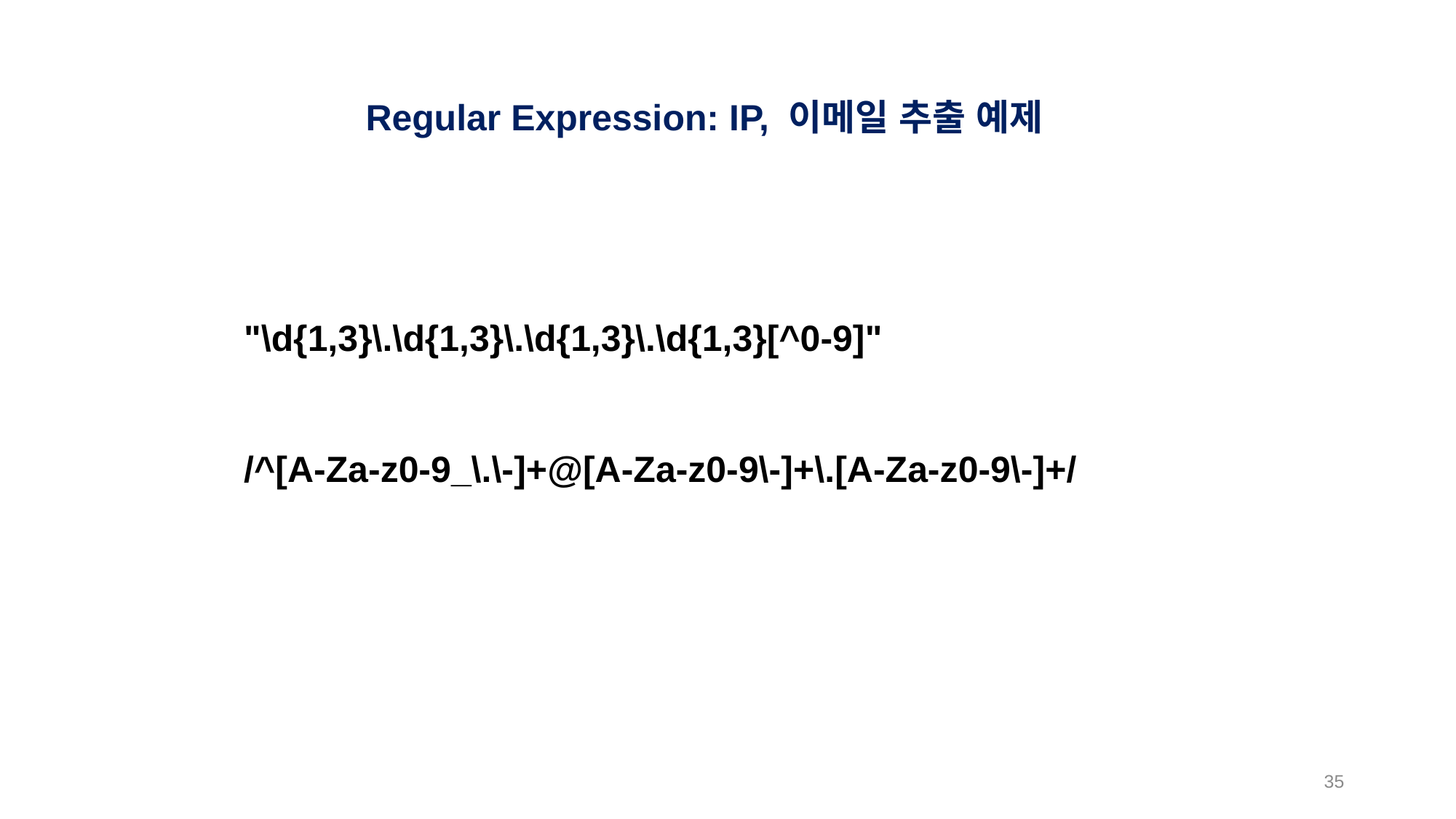

Regular Expression: IP, 이메일 추출 예제
"\d{1,3}\.\d{1,3}\.\d{1,3}\.\d{1,3}[^0-9]"
/^[A-Za-z0-9_\.\-]+@[A-Za-z0-9\-]+\.[A-Za-z0-9\-]+/

35